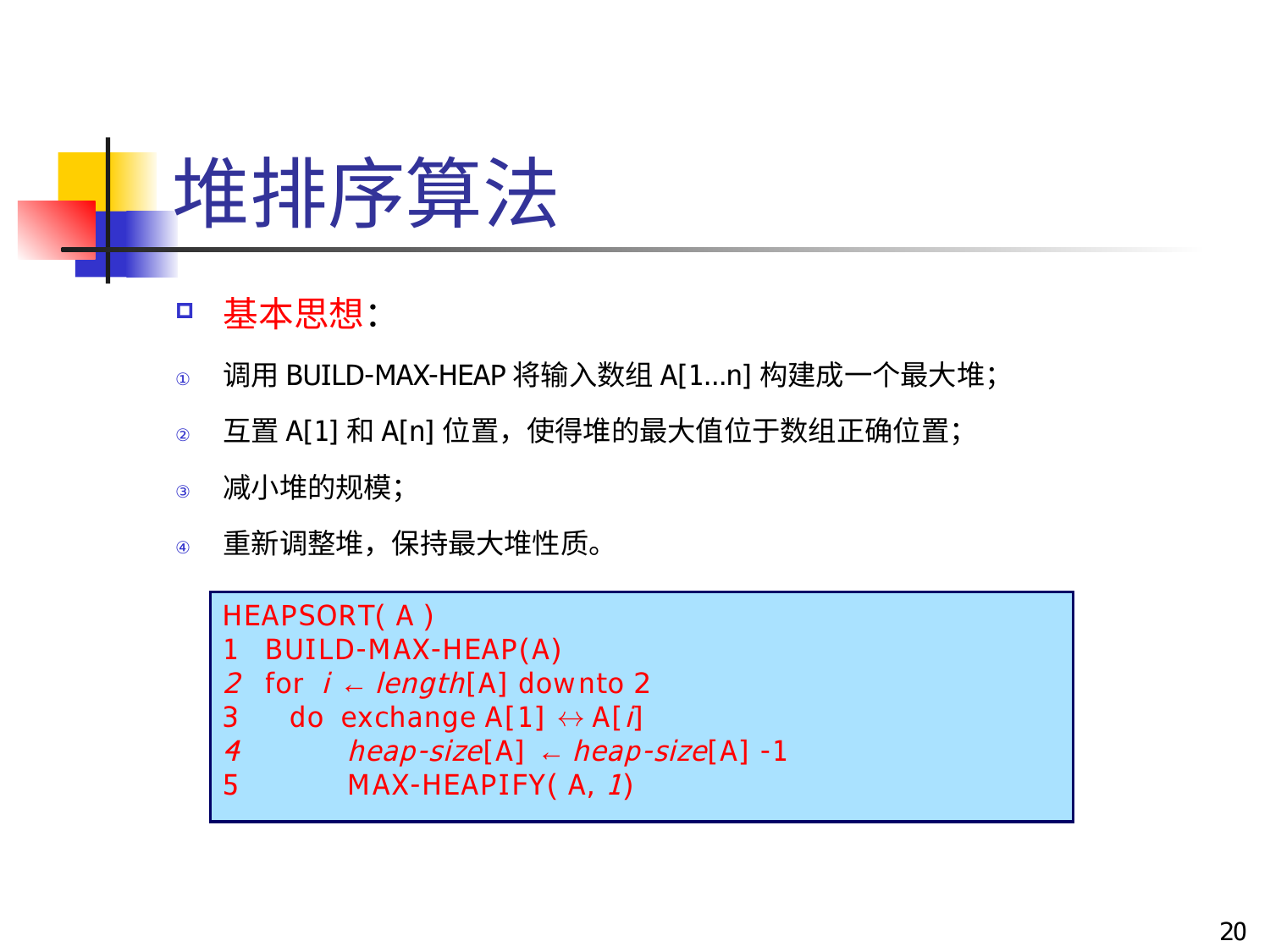

堆排序算法
基本思想：
调用BUILD-MAX-HEAP将输入数组A[1…n]构建成一个最大堆；
互置A[1]和A[n]位置，使得堆的最大值位于数组正确位置；
减小堆的规模；
重新调整堆，保持最大堆性质。

HEAPSORT( A )
1   BUILD-MAX-HEAP(A)
2   for  i ← length[A] downto 2
3      do  exchange A[1] ↔ A[i]
4             heap-size[A] ← heap-size[A] -1
5             MAX-HEAPIFY( A, 1)

20